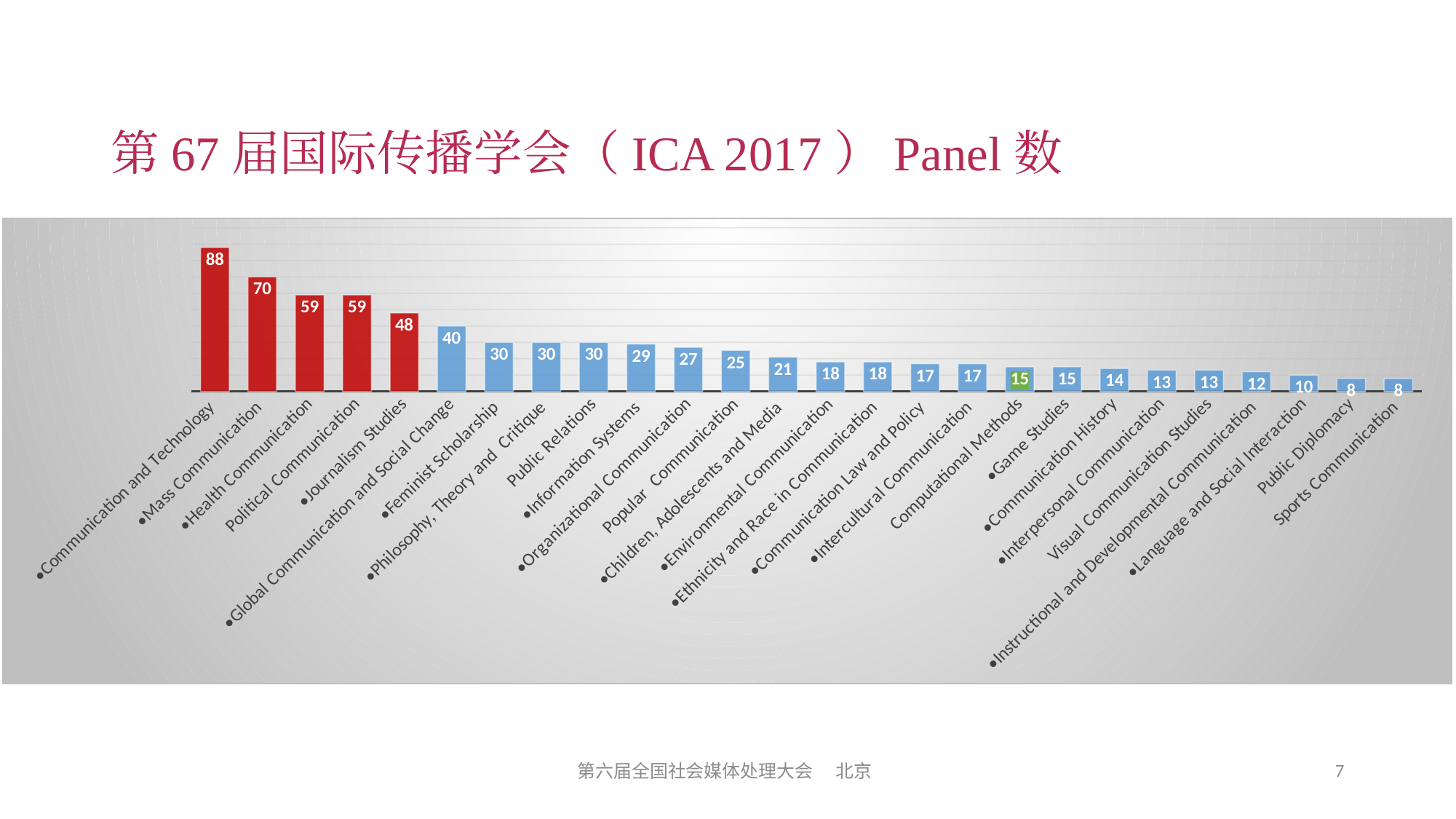

# 第67届国际传播学会（ICA 2017）Panel数

### Chart

| Category |  |
|---|---|
| •Communication and Technology  | 88.0 |
| •Mass Communication  | 70.0 |
| •Health Communication | 59.0 |
| Political Communication | 59.0 |
| •Journalism Studies | 48.0 |
| •Global Communication and Social Change | 40.0 |
| •Feminist Scholarship  | 30.0 |
| •Philosophy, Theory and  Critique  | 30.0 |
| Public Relations | 30.0 |
| •Information Systems  | 29.0 |
| •Organizational Communication | 27.0 |
| Popular  Communication | 25.0 |
| •Children, Adolescents and Media  | 21.0 |
| •Environmental Communication | 18.0 |
| •Ethnicity and Race in Communication  | 18.0 |
| •Communication Law and Policy  | 17.0 |
| •Intercultural Communication  | 17.0 |
| Computational Methods | 15.0 |
| •Game Studies | 15.0 |
| •Communication History | 14.0 |
| •Interpersonal Communication | 13.0 |
| Visual Communication Studies | 13.0 |
| •Instructional and Developmental Communication  | 12.0 |
| •Language and Social Interaction | 10.0 |
| Public Diplomacy | 8.0 |
| Sports Communication  | 8.0 |
7
第六届全国社会媒体处理大会    北京